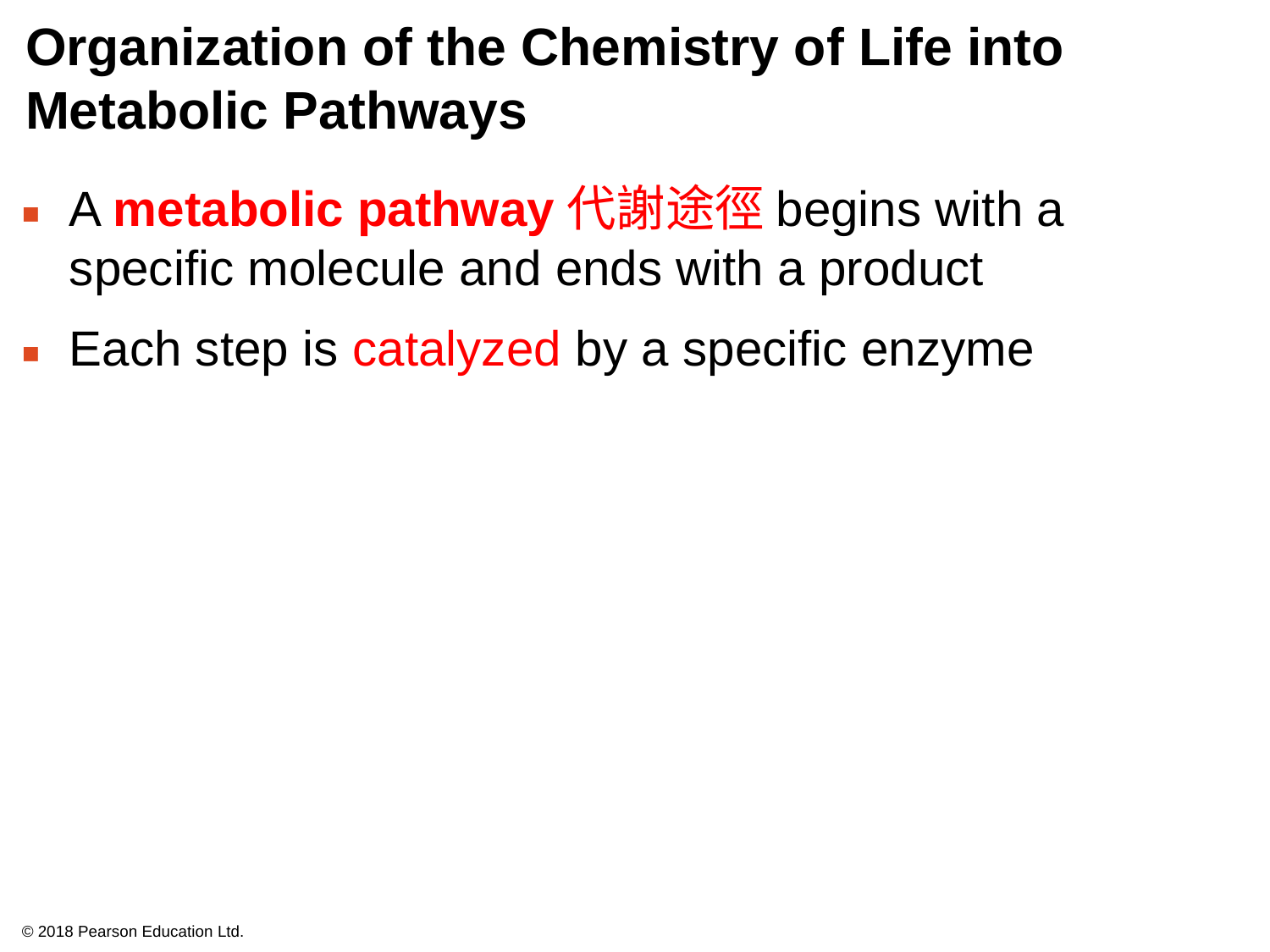

# Organization of the Chemistry of Life into Metabolic Pathways
A metabolic pathway代謝途徑begins with a specific molecule and ends with a product
Each step is catalyzed by a specific enzyme
© 2018 Pearson Education Ltd.